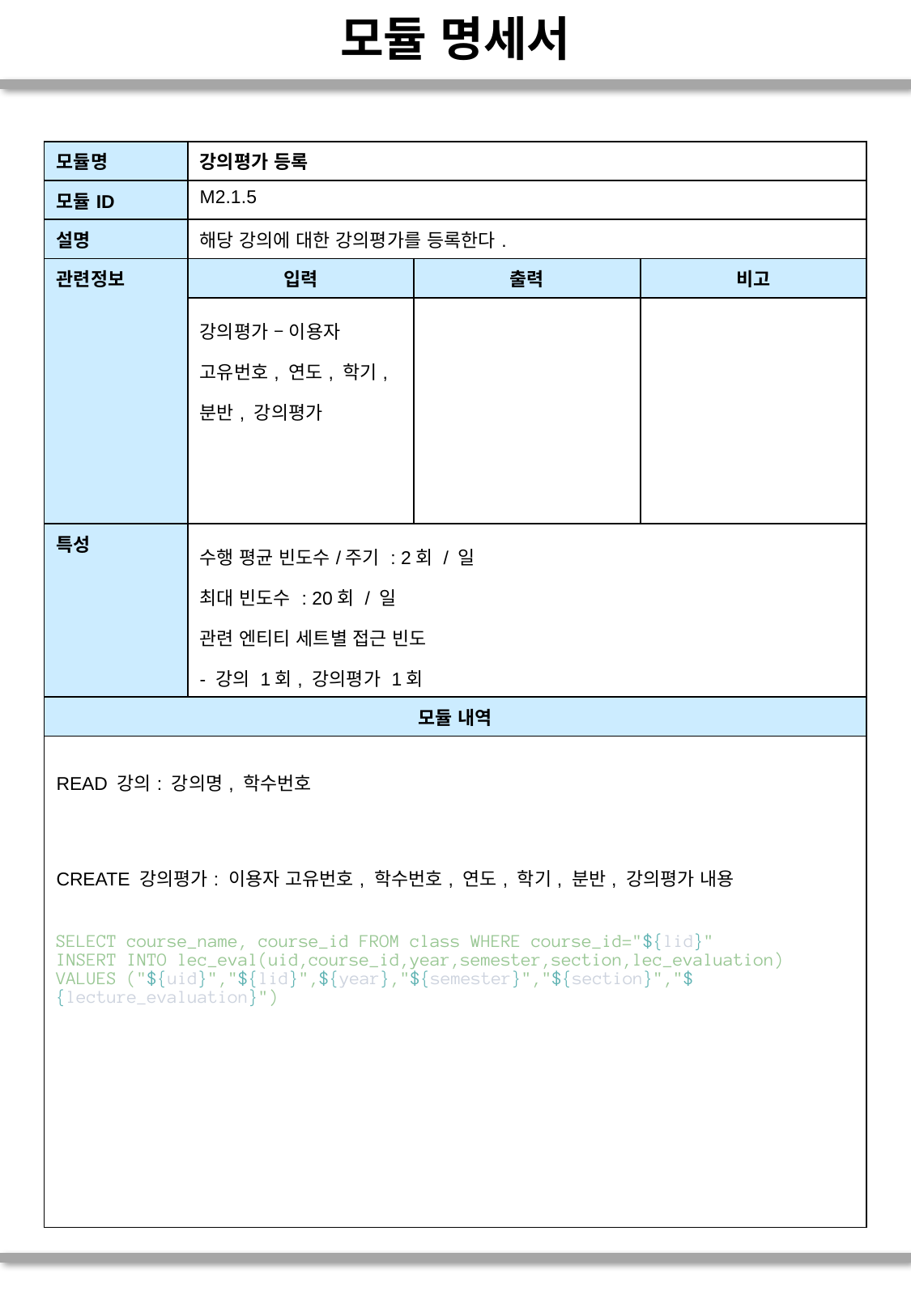

# 모듈 명세서
| 모듈명 | 강의평가 등록 |  |  |
| --- | --- | --- | --- |
| 모듈ID | M2.1.5 |  |  |
| 설명 | 해당 강의에 대한 강의평가를 등록한다. |  |  |
| 관련정보 | 입력 | 출력 | 비고 |
|  | 강의평가 – 이용자 고유번호, 연도, 학기, 분반, 강의평가 |  |  |
| 특성 | 수행 평균 빈도수/주기 : 2회 / 일 최대 빈도수 : 20회 / 일 관련 엔티티 세트별 접근 빈도 - 강의 1회, 강의평가 1회 |  |  |
| 모듈 내역 |  |  |  |
| READ 강의: 강의명, 학수번호 CREATE 강의평가: 이용자 고유번호, 학수번호, 연도, 학기, 분반, 강의평가 내용 SELECT course\_name, course\_id FROM class WHERE course\_id="${lid}" INSERT INTO lec\_eval(uid,course\_id,year,semester,section,lec\_evaluation) VALUES ("${uid}","${lid}",${year},"${semester}","${section}","${lecture\_evaluation}") |  |  |  |